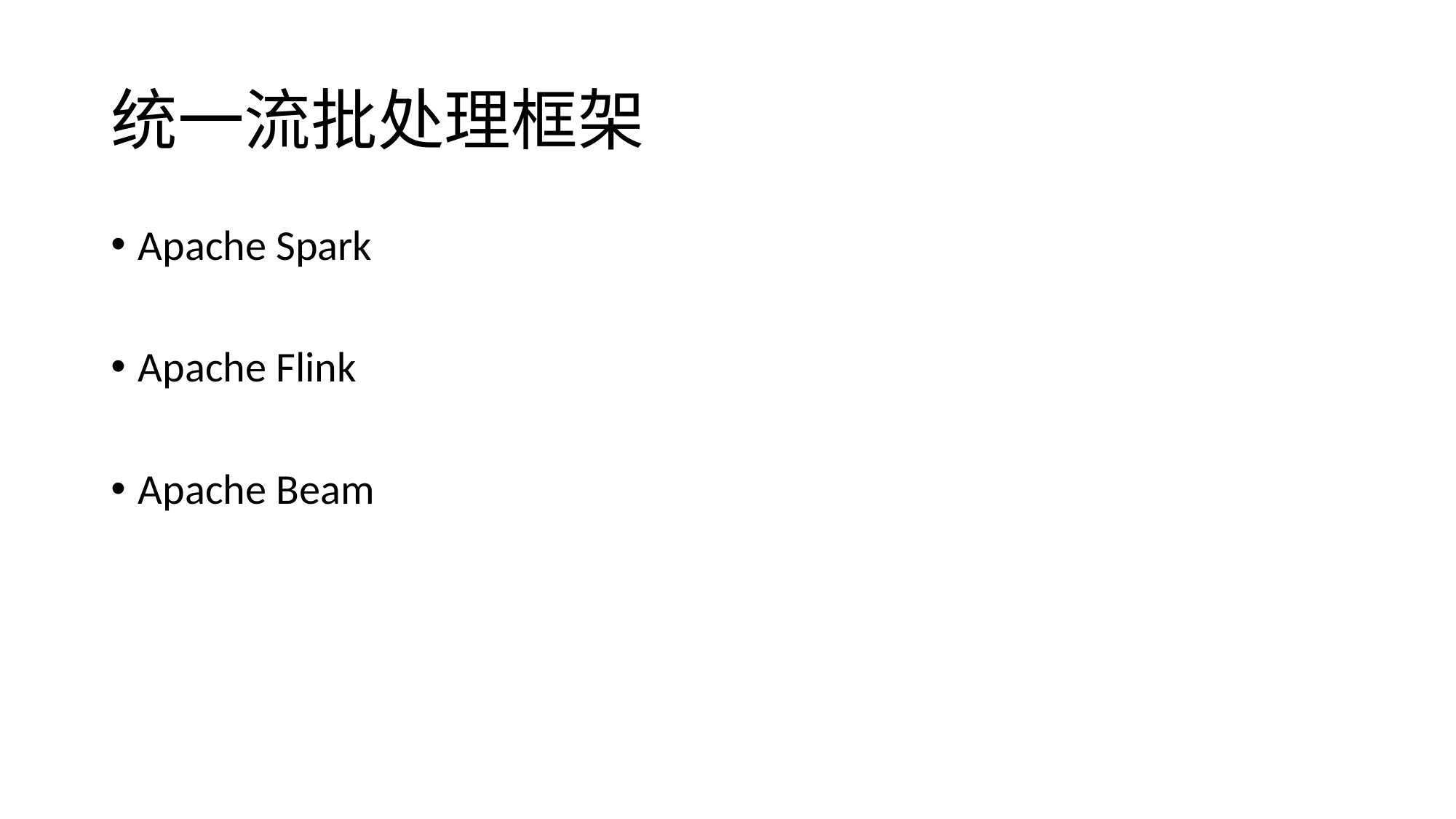

# 统一流批处理框架
Apache Spark

Apache Flink

Apache Beam